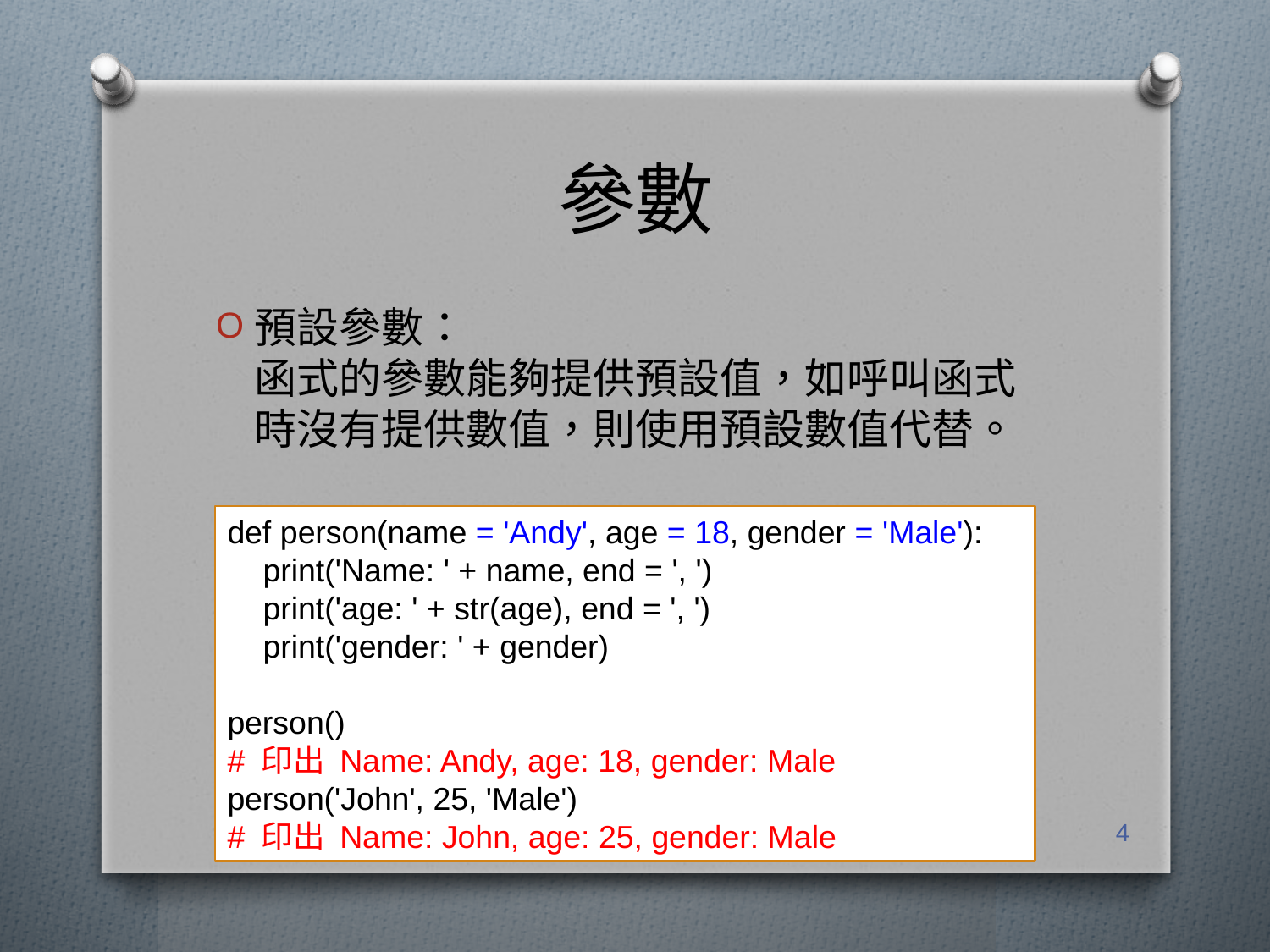

# 參數
預設參數：
函式的參數能夠提供預設值，如呼叫函式時沒有提供數值，則使用預設數值代替。
def person(name = 'Andy', age = 18, gender = 'Male'):
    print('Name: ' + name, end = ', ')
    print('age: ' + str(age), end = ', ')
    print('gender: ' + gender)

person()
# 印出 Name: Andy, age: 18, gender: Male
person('John', 25, 'Male')
# 印出 Name: John, age: 25, gender: Male
4